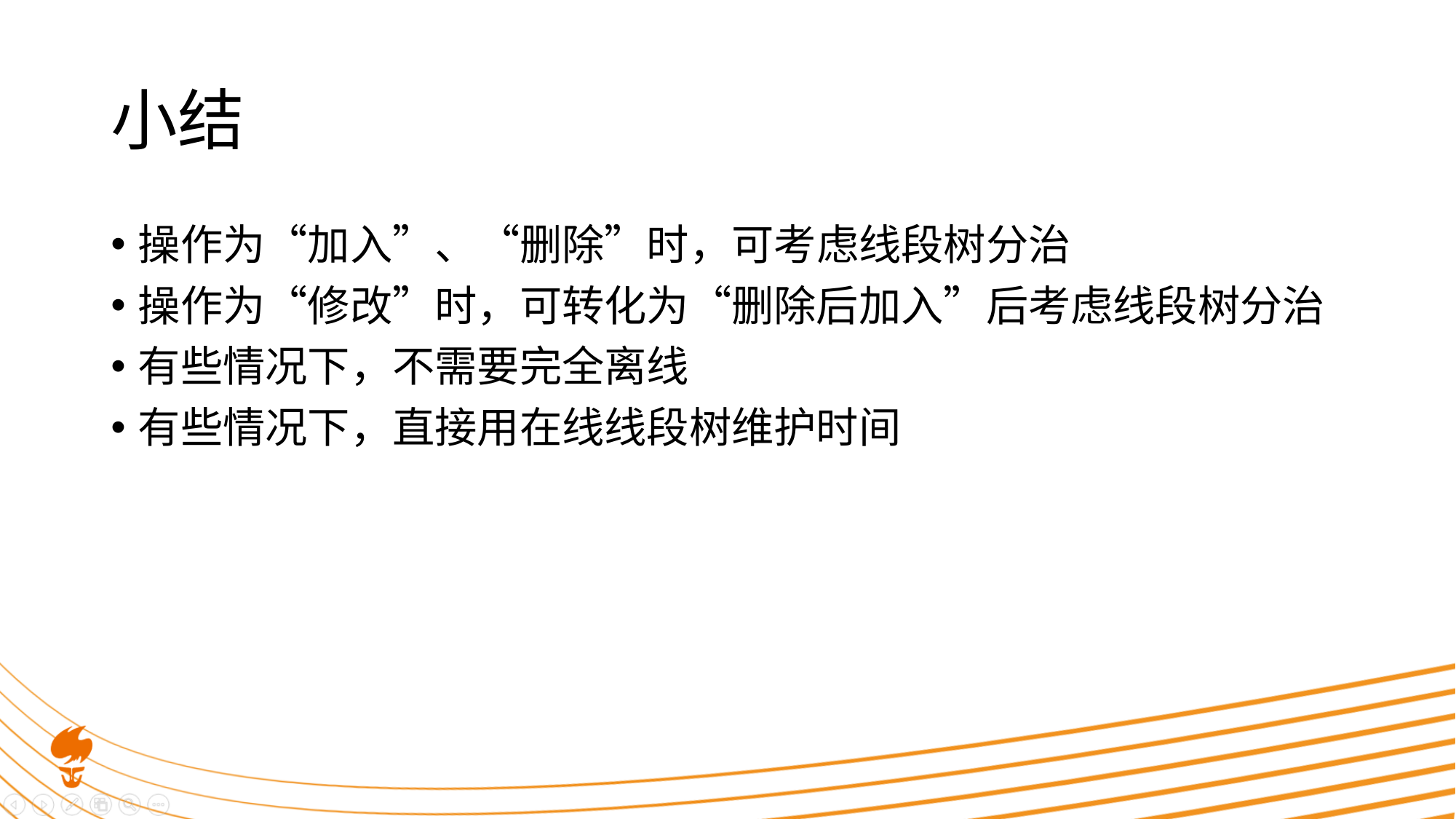

# 小结
操作为“加入”、“删除”时，可考虑线段树分治
操作为“修改”时，可转化为“删除后加入”后考虑线段树分治
有些情况下，不需要完全离线
有些情况下，直接用在线线段树维护时间